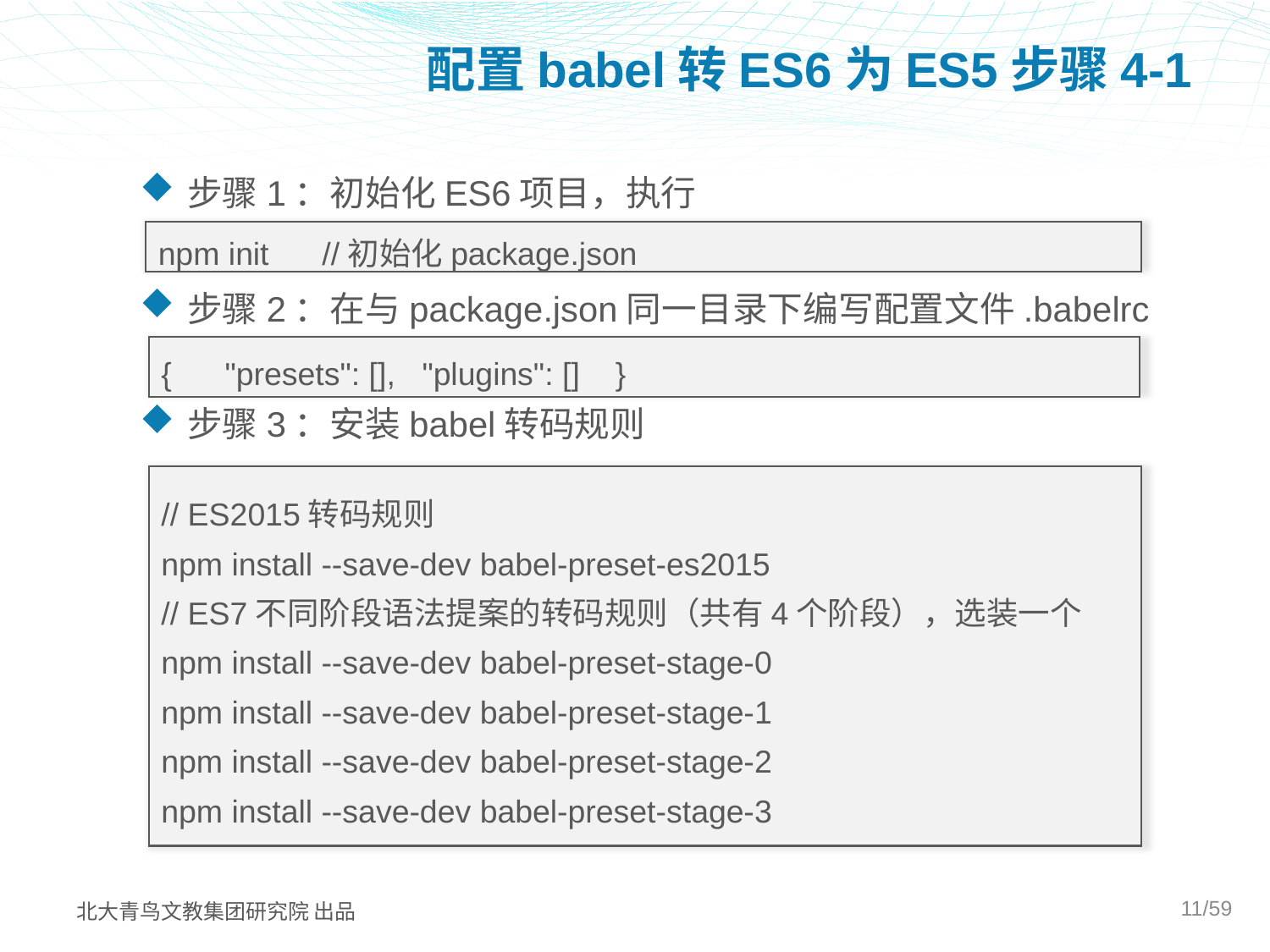

# 配置babel转ES6为ES5步骤4-1
步骤1：初始化ES6项目，执行

步骤2：在与package.json同一目录下编写配置文件.babelrc

步骤3：安装babel转码规则

npm init      //初始化package.json
{      "presets": [],   "plugins": []    }
// ES2015转码规则
npm install --save-dev babel-preset-es2015
// ES7不同阶段语法提案的转码规则（共有4个阶段），选装一个
npm install --save-dev babel-preset-stage-0
npm install --save-dev babel-preset-stage-1
npm install --save-dev babel-preset-stage-2
npm install --save-dev babel-preset-stage-3
11/59